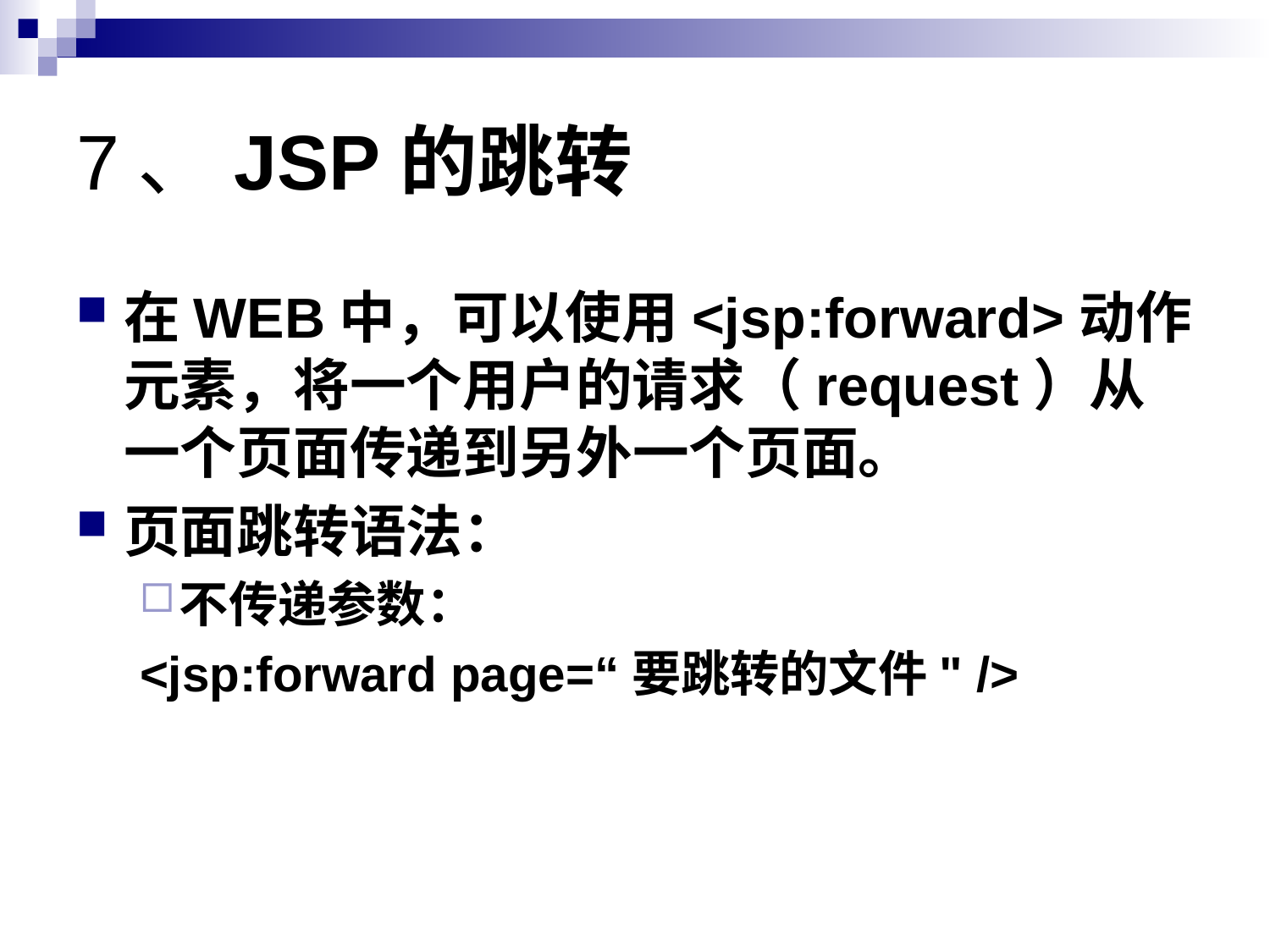

# 7、JSP的跳转
在WEB中，可以使用<jsp:forward>动作元素，将一个用户的请求（request）从一个页面传递到另外一个页面。
页面跳转语法：
不传递参数：
<jsp:forward page=“要跳转的文件" />

38